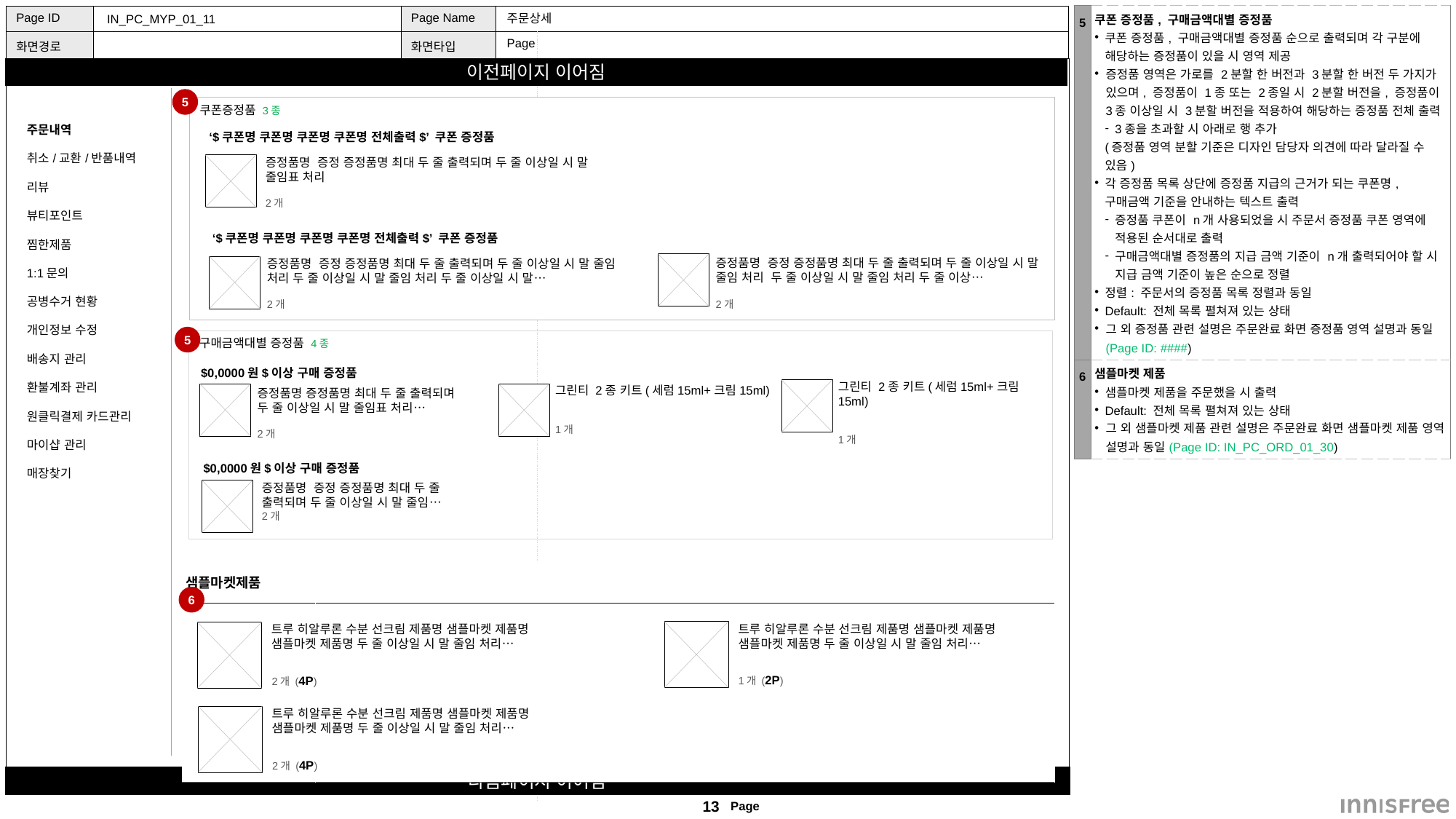

| 5 | 쿠폰 증정품, 구매금액대별 증정품 쿠폰 증정품, 구매금액대별 증정품 순으로 출력되며 각 구분에 해당하는 증정품이 있을 시 영역 제공 증정품 영역은 가로를 2분할 한 버전과 3분할 한 버전 두 가지가 있으며, 증정품이 1종 또는 2종일 시 2분할 버전을, 증정품이 3종 이상일 시 3분할 버전을 적용하여 해당하는 증정품 전체 출력 3종을 초과할 시 아래로 행 추가 (증정품 영역 분할 기준은 디자인 담당자 의견에 따라 달라질 수 있음) 각 증정품 목록 상단에 증정품 지급의 근거가 되는 쿠폰명, 구매금액 기준을 안내하는 텍스트 출력 증정품 쿠폰이 n개 사용되었을 시 주문서 증정품 쿠폰 영역에 적용된 순서대로 출력 구매금액대별 증정품의 지급 금액 기준이 n개 출력되어야 할 시 지급 금액 기준이 높은 순으로 정렬 정렬: 주문서의 증정품 목록 정렬과 동일 Default: 전체 목록 펼쳐져 있는 상태 그 외 증정품 관련 설명은 주문완료 화면 증정품 영역 설명과 동일(Page ID: ####) |
| --- | --- |
| 6 | 샘플마켓 제품 샘플마켓 제품을 주문했을 시 출력 Default: 전체 목록 펼쳐져 있는 상태 그 외 샘플마켓 제품 관련 설명은 주문완료 화면 샘플마켓 제품 영역 설명과 동일(Page ID: IN\_PC\_ORD\_01\_30) |
 IN_PC_MYP_01_11
# 주문상세
Page
| 주문내역 |
| --- |
| 취소/교환/반품내역 |
| 리뷰 |
| 뷰티포인트 |
| 찜한제품 |
| 1:1문의 |
| 공병수거 현황 |
| 개인정보 수정 |
| 배송지 관리 |
| 환불계좌 관리 |
| 원클릭결제 카드관리 |
| 마이샵 관리 |
| 매장찾기 |
|  |
5
쿠폰증정품 3종
‘$쿠폰명 쿠폰명 쿠폰명 쿠폰명 전체출력$’ 쿠폰 증정품

증정품명  증정 증정품명 최대 두 줄 출력되며 두 줄 이상일 시 말 줄임표 처리

2개

‘$쿠폰명 쿠폰명 쿠폰명 쿠폰명 전체출력$’ 쿠폰 증정품

증정품명  증정 증정품명 최대 두 줄 출력되며 두 줄 이상일 시 말 줄임 처리  두 줄 이상일 시 말 줄임 처리 두 줄 이상…

2개
증정품명  증정 증정품명 최대 두 줄 출력되며 두 줄 이상일 시 말 줄임 처리 두 줄 이상일 시 말 줄임 처리 두 줄 이상일 시 말…

2개

5
구매금액대별 증정품 4종
$0,0000원$이상 구매 증정품
그린티 2종 키트(세럼15ml+크림15ml)

1개

그린티 2종 키트(세럼15ml+크림15ml)

1개

증정품명 증정품명 최대 두 줄 출력되며 두 줄 이상일 시 말 줄임표 처리…

2개

$0,0000원$이상 구매 증정품
증정품명  증정 증정품명 최대 두 줄 출력되며 두 줄 이상일 시 말 줄임…
2개

| 샘플마켓제품 |  |
| --- | --- |
|  |  |
6

트루 히알루론 수분 선크림 제품명 샘플마켓 제품명 샘플마켓 제품명 두 줄 이상일 시 말 줄임 처리…
트루 히알루론 수분 선크림 제품명 샘플마켓 제품명 샘플마켓 제품명 두 줄 이상일 시 말 줄임 처리…
1개 (2P)
2개 (4P)

트루 히알루론 수분 선크림 제품명 샘플마켓 제품명 샘플마켓 제품명 두 줄 이상일 시 말 줄임 처리…
2개 (4P)